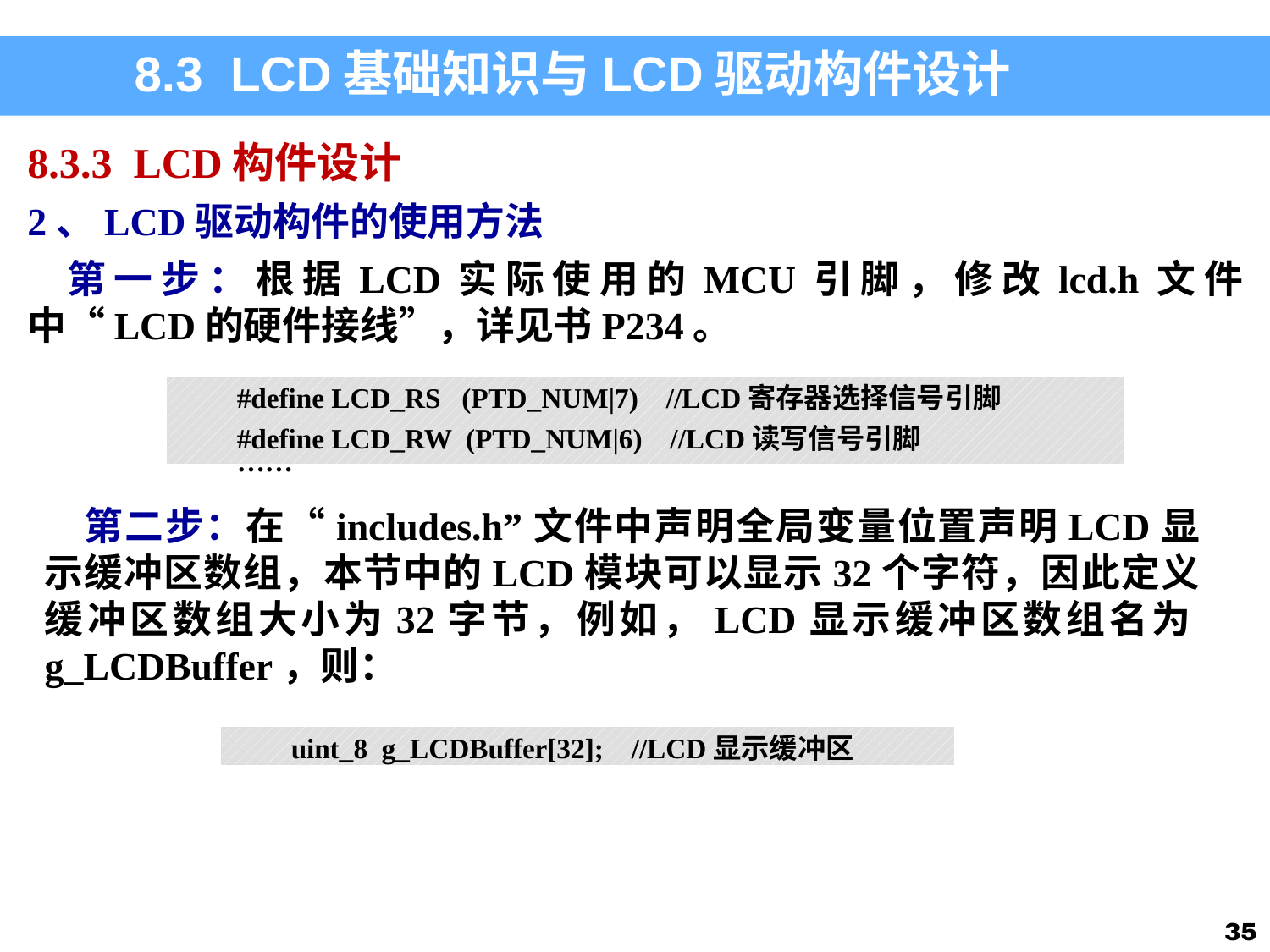

8.3  LCD基础知识与LCD驱动构件设计
8.3.3  LCD构件设计
2、LCD驱动构件的使用方法
第一步：根据LCD实际使用的MCU引脚，修改lcd.h文件中“LCD的硬件接线”，详见书P234。
| #define LCD\_RS (PTD\_NUM|7) //LCD寄存器选择信号引脚 #define LCD\_RW (PTD\_NUM|6) //LCD读写信号引脚 …… |
| --- |
第二步：在“includes.h”文件中声明全局变量位置声明LCD显示缓冲区数组，本节中的LCD模块可以显示32个字符，因此定义缓冲区数组大小为32字节，例如，LCD显示缓冲区数组名为g_LCDBuffer，则：
| uint\_8 g\_LCDBuffer[32]; //LCD显示缓冲区 |
| --- |
35